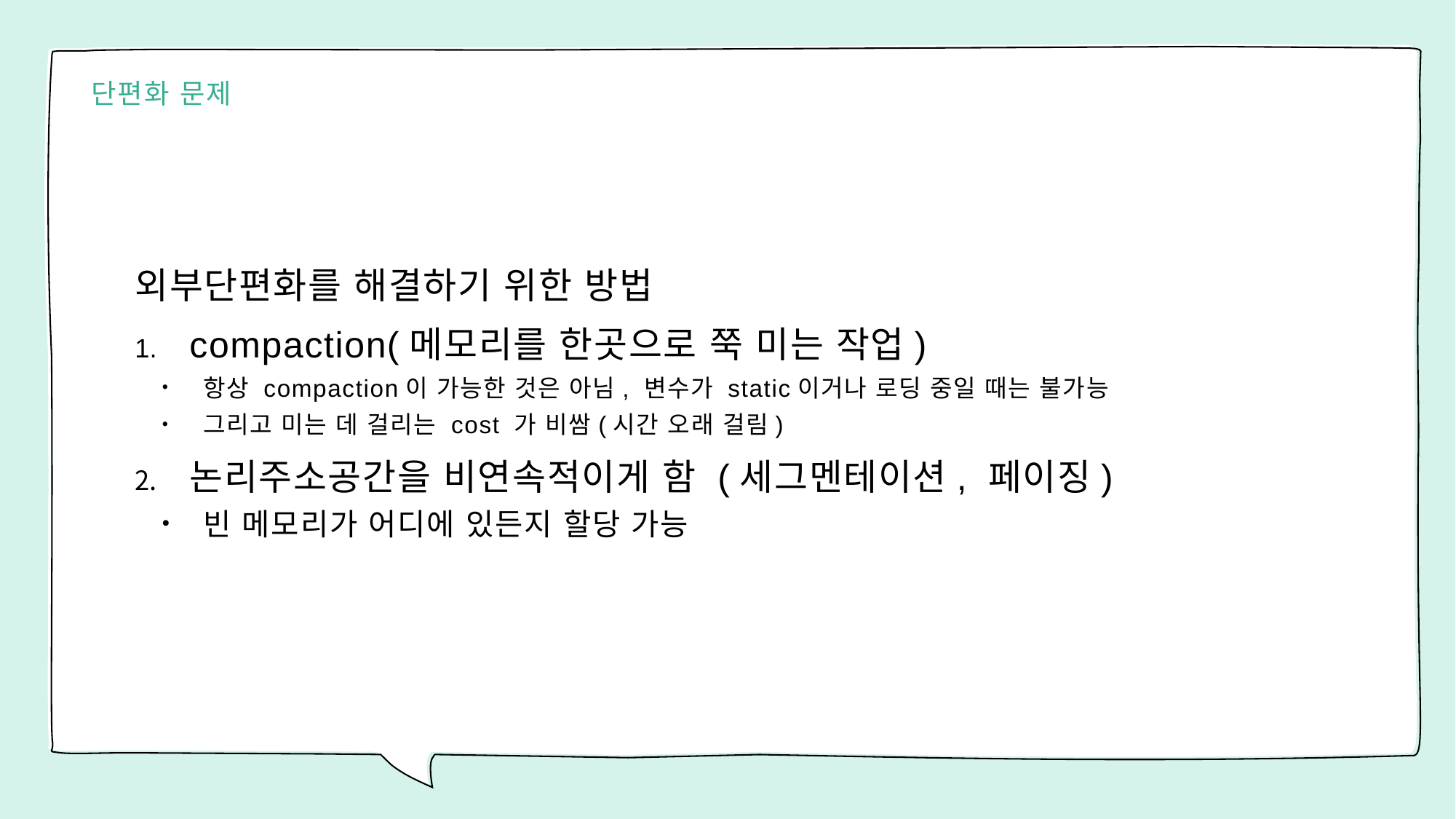

# 단편화 문제
외부단편화를 해결하기 위한 방법
compaction(메모리를 한곳으로 쭉 미는 작업)
항상 compaction이 가능한 것은 아님, 변수가 static이거나 로딩 중일 때는 불가능
그리고 미는 데 걸리는 cost 가 비쌈(시간 오래 걸림)
논리주소공간을 비연속적이게 함 (세그멘테이션, 페이징)
빈 메모리가 어디에 있든지 할당 가능